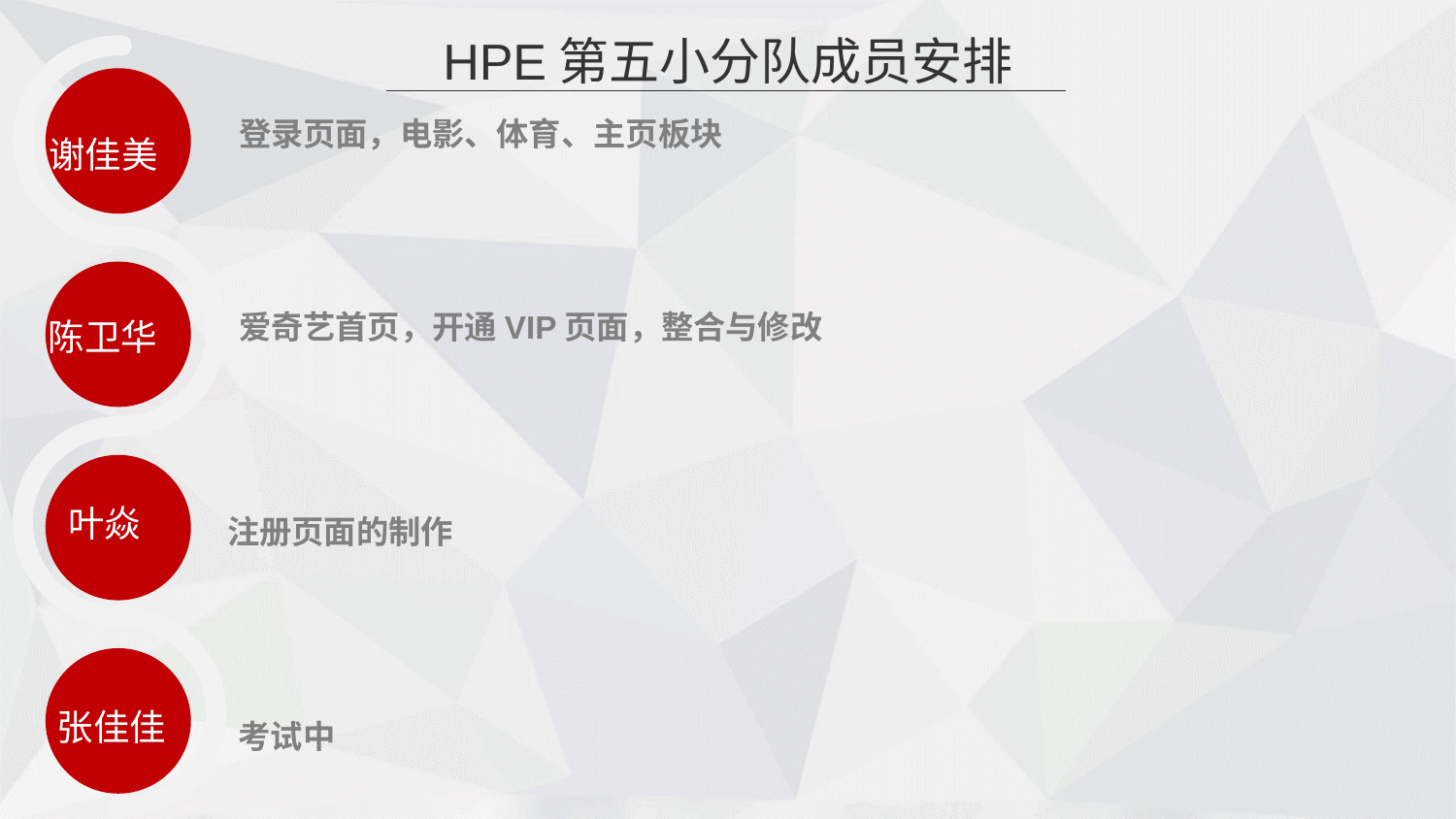

HPE第五小分队成员安排

谢佳美
登录页面，电影、体育、主页板块

陈卫华
爱奇艺首页，开通VIP页面，整合与修改

叶焱
注册页面的制作

张佳佳
考试中